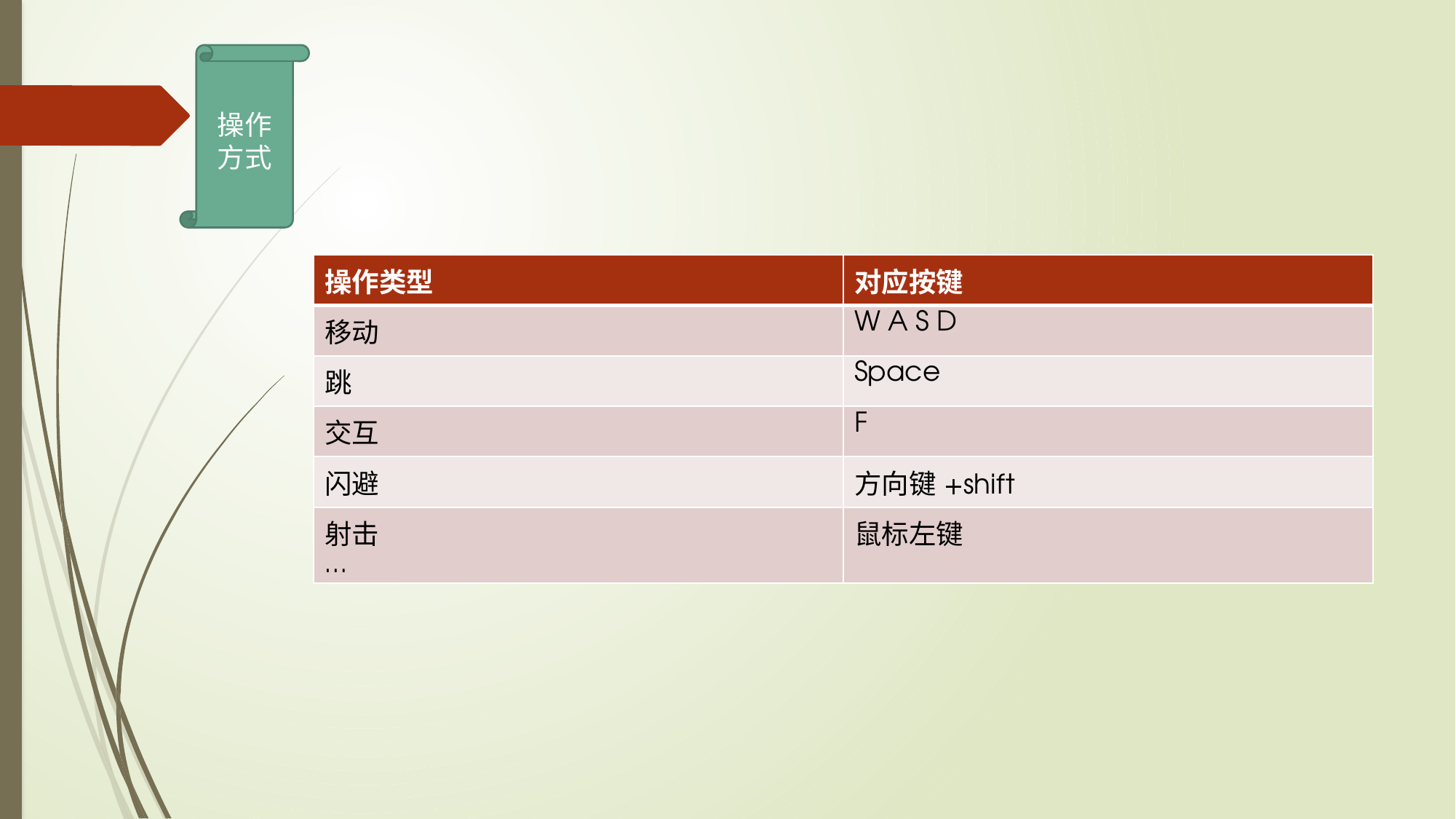

操作方式
| 操作类型 | 对应按键 |
| --- | --- |
| 移动 | W A S D |
| 跳 | Space |
| 交互 | F |
| 闪避 | 方向键+shift |
| 射击 … | 鼠标左键 |